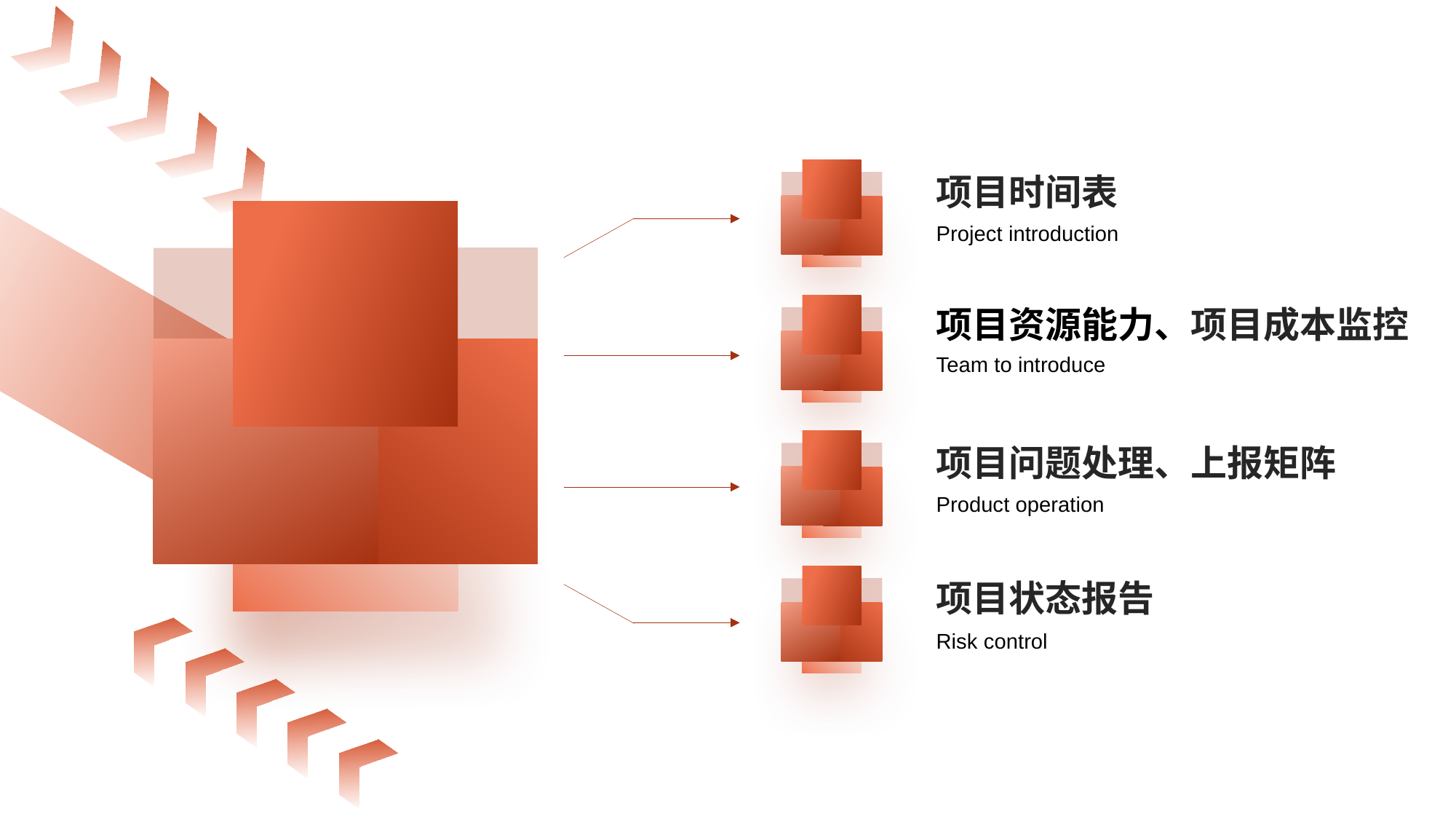

https://www.ypppt.com/
项目时间表
Project introduction
项目资源能力、项目成本监控

Team to introduce
项目问题处理、上报矩阵
Product operation
项目状态报告
Risk control